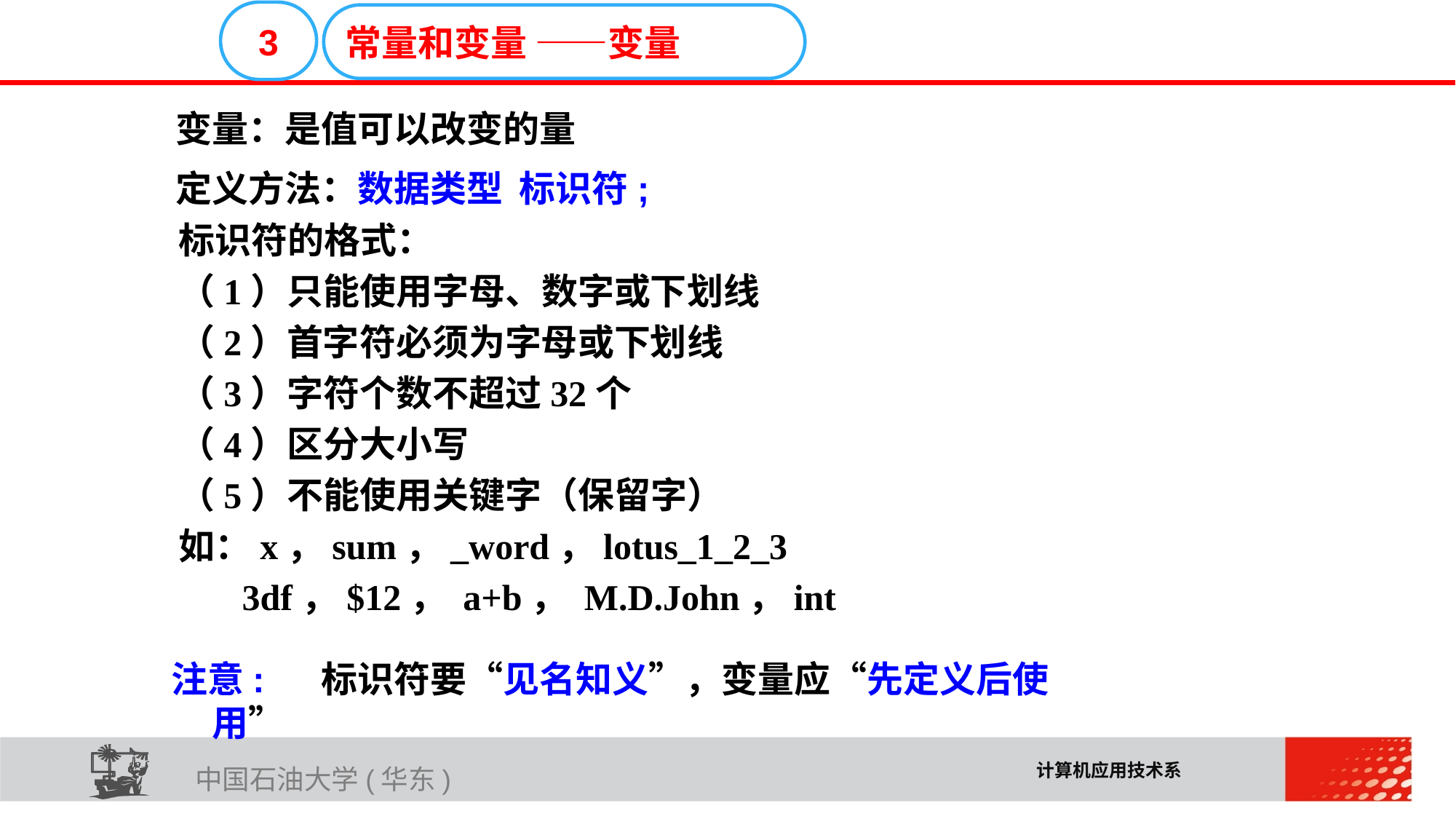

E6636B02012BD195C019CE06C16E30F4C33D02E32711A616D0819A1A3DEC08F98FFCE503BC41BA966B45D6F0472B73A72FC0F2BE2AA537FE6A04217657FCC2FDBF2DB6715F2B3FB871C24A61410
3
常量和变量 ——变量
变量：是值可以改变的量
定义方法：数据类型  标识符;
标识符的格式：
（1）只能使用字母、数字或下划线
（2）首字符必须为字母或下划线
（3）字符个数不超过32个
（4）区分大小写
（5）不能使用关键字（保留字）
如：x，sum，_word，lotus_1_2_3
       3df，$12， a+b， M.D.John，int
注意:	标识符要“见名知义”，变量应“先定义后使用”
19